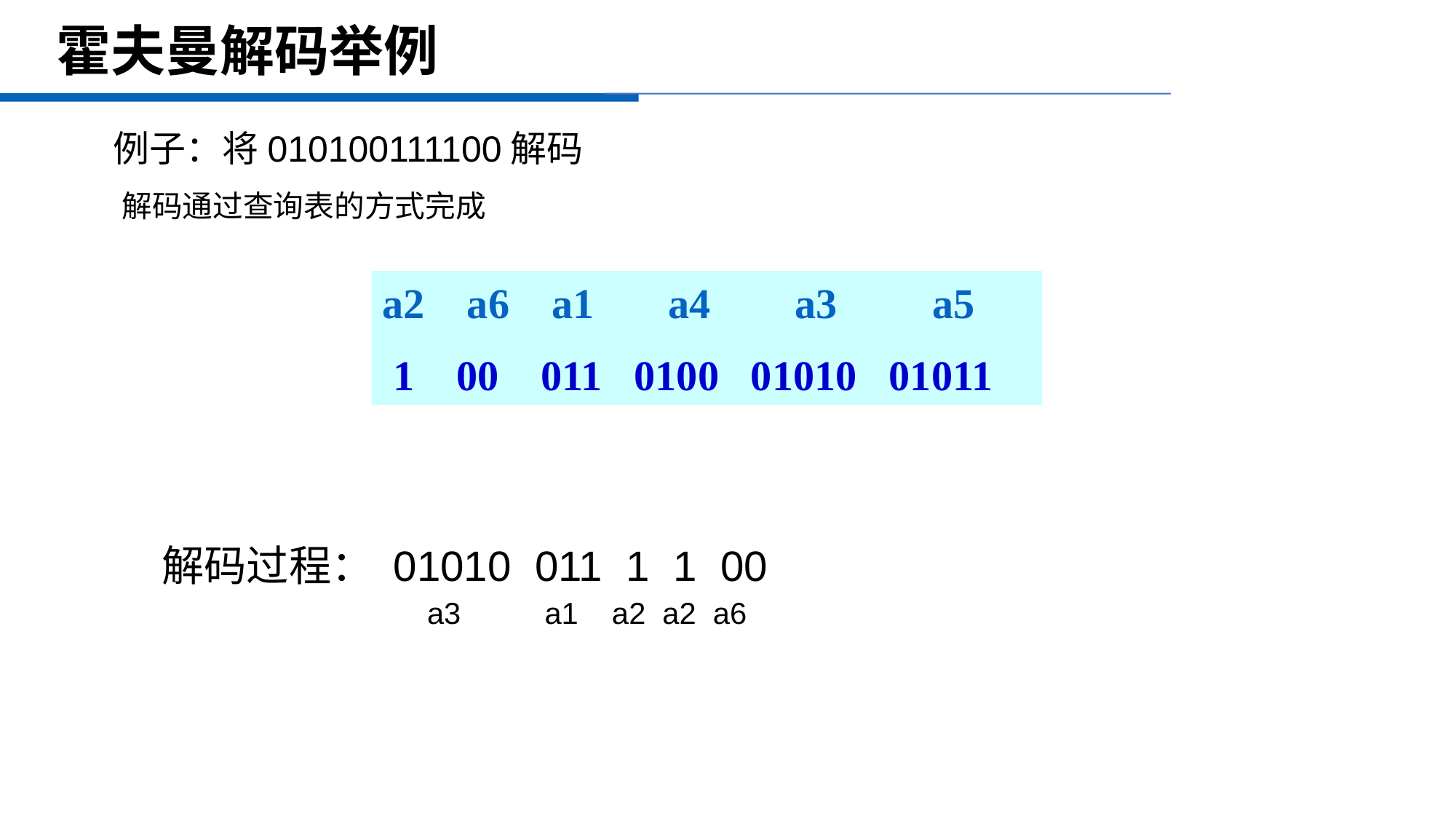

# 霍夫曼解码举例
例子：将010100111100解码
解码通过查询表的方式完成
a2    a6    a1       a4        a3         a5
 1    00    011   0100   01010   01011

 解码过程： 01010  011  1  1  00
                     a3          a1    a2  a2  a6